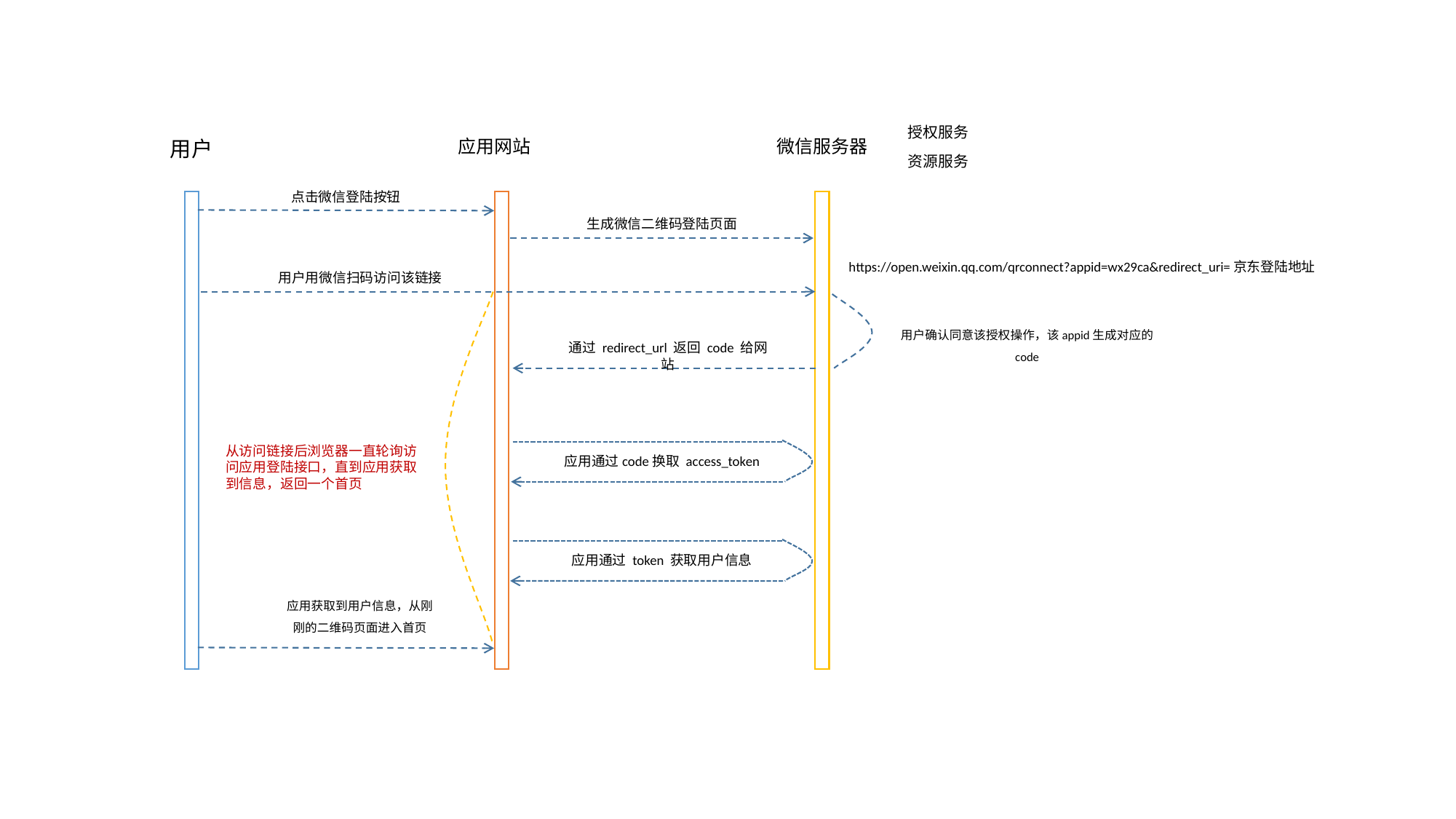

授权服务
用户
应用网站
微信服务器
资源服务
点击微信登陆按钮

生成微信二维码登陆页面
https://open.weixin.qq.com/qrconnect?appid=wx29ca&redirect_uri=京东登陆地址
用户用微信扫码访问该链接

用户确认同意该授权操作，该appid生成对应的 code
通过 redirect_url 返回 code 给网站
从访问链接后浏览器一直轮询访问应用登陆接口，直到应用获取到信息，返回一个首页

应用通过code换取 access_token

应用通过 token 获取用户信息
应用获取到用户信息，从刚刚的二维码页面进入首页